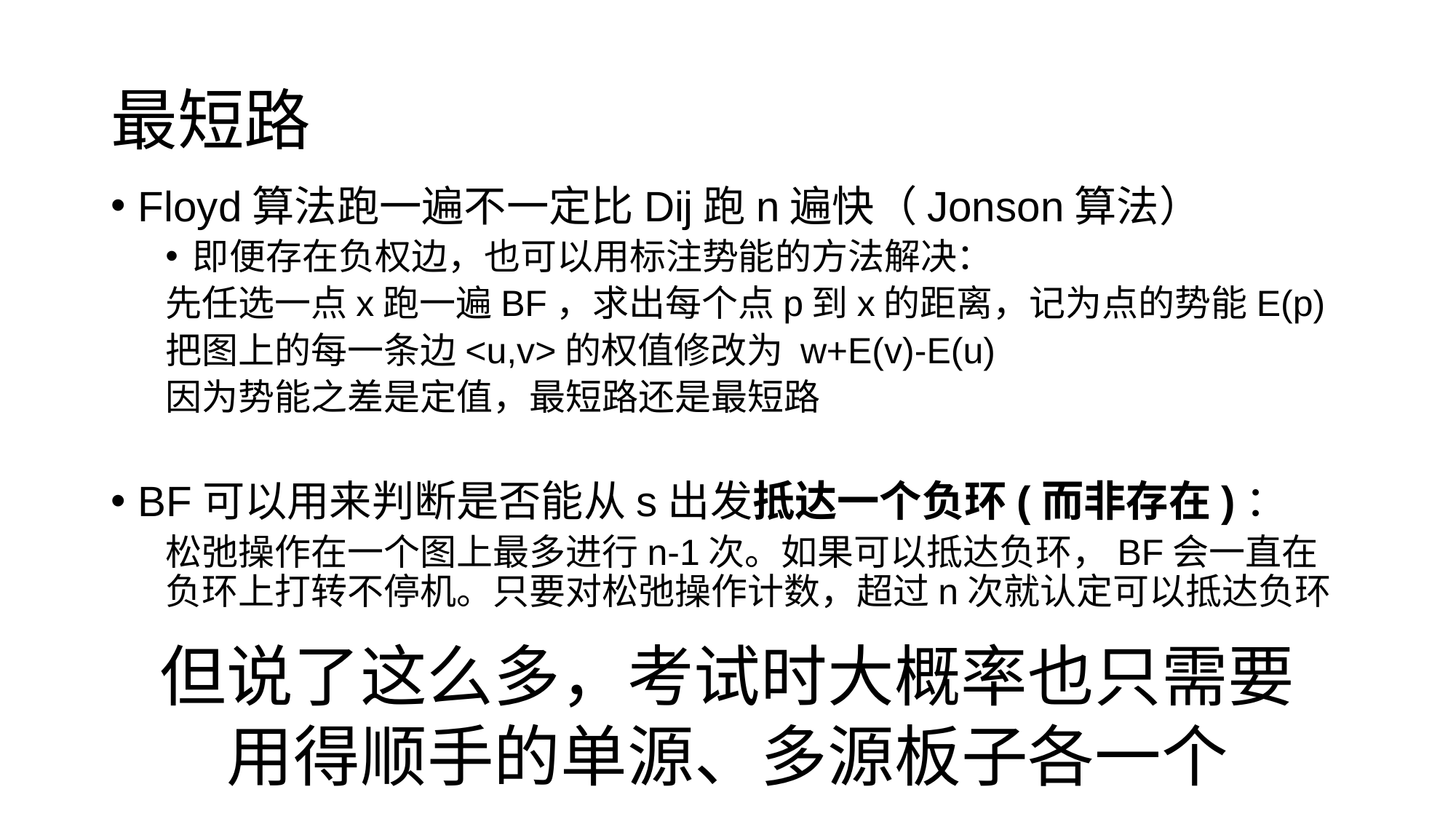

# 最短路

Floyd算法跑一遍不一定比Dij跑n遍快（Jonson算法）
即便存在负权边，也可以用标注势能的方法解决：
先任选一点x跑一遍BF，求出每个点p到x的距离，记为点的势能E(p)
把图上的每一条边<u,v>的权值修改为 w+E(v)-E(u)
因为势能之差是定值，最短路还是最短路

BF可以用来判断是否能从s出发抵达一个负环(而非存在)：
松弛操作在一个图上最多进行n-1次。如果可以抵达负环，BF会一直在负环上打转不停机。只要对松弛操作计数，超过n次就认定可以抵达负环

但说了这么多，考试时大概率也只需要
用得顺手的单源、多源板子各一个